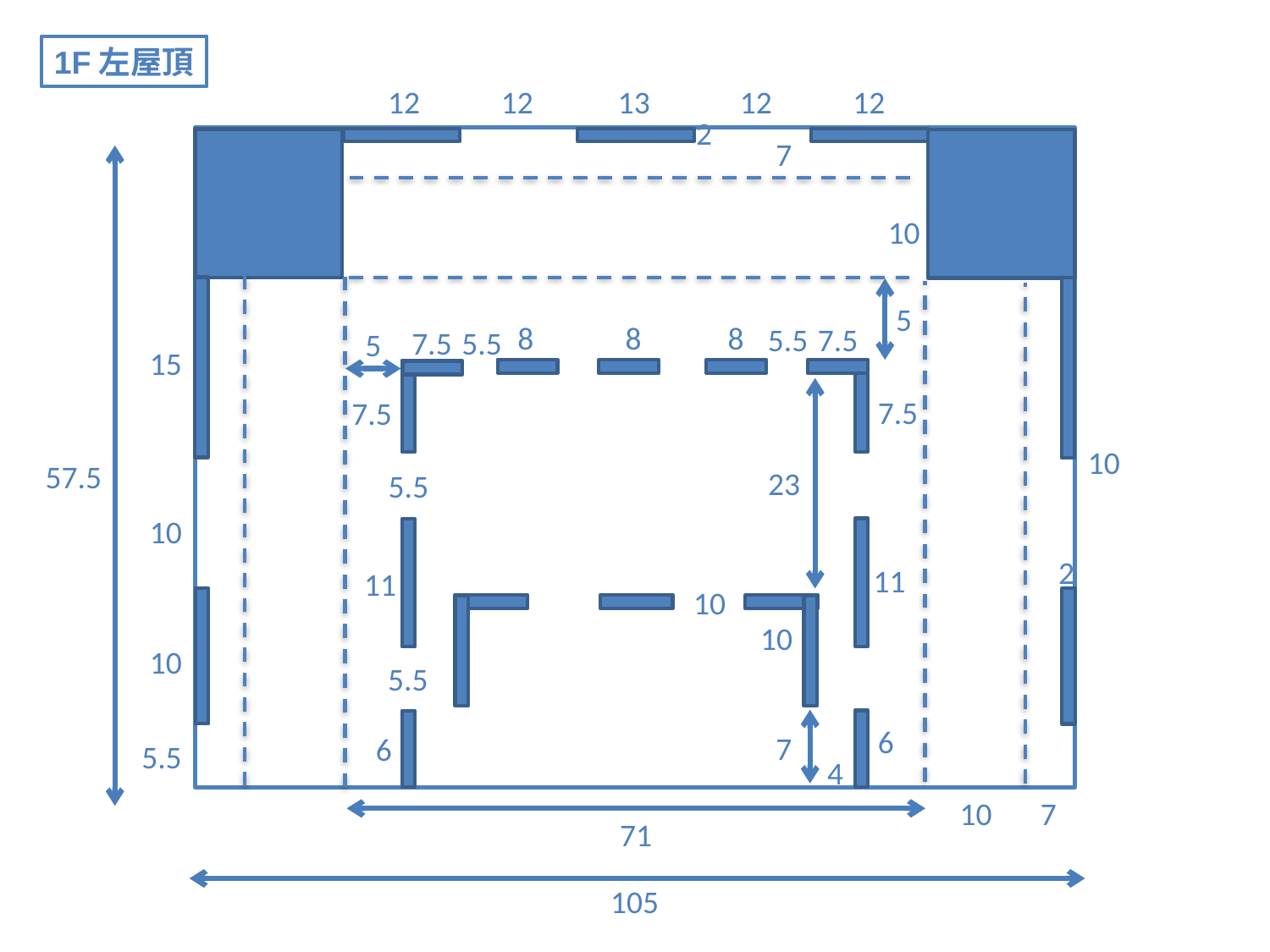

1F左屋頂
12
12
12
13
12
2

7

10

5
8
8
8
5.5
7.5
7.5
5.5
5
15

7.5
7.5
10
57.5
23
5.5
10

2
11
11
10

10
10
5.5

6
7
6
5.5
4
10
7
71
105